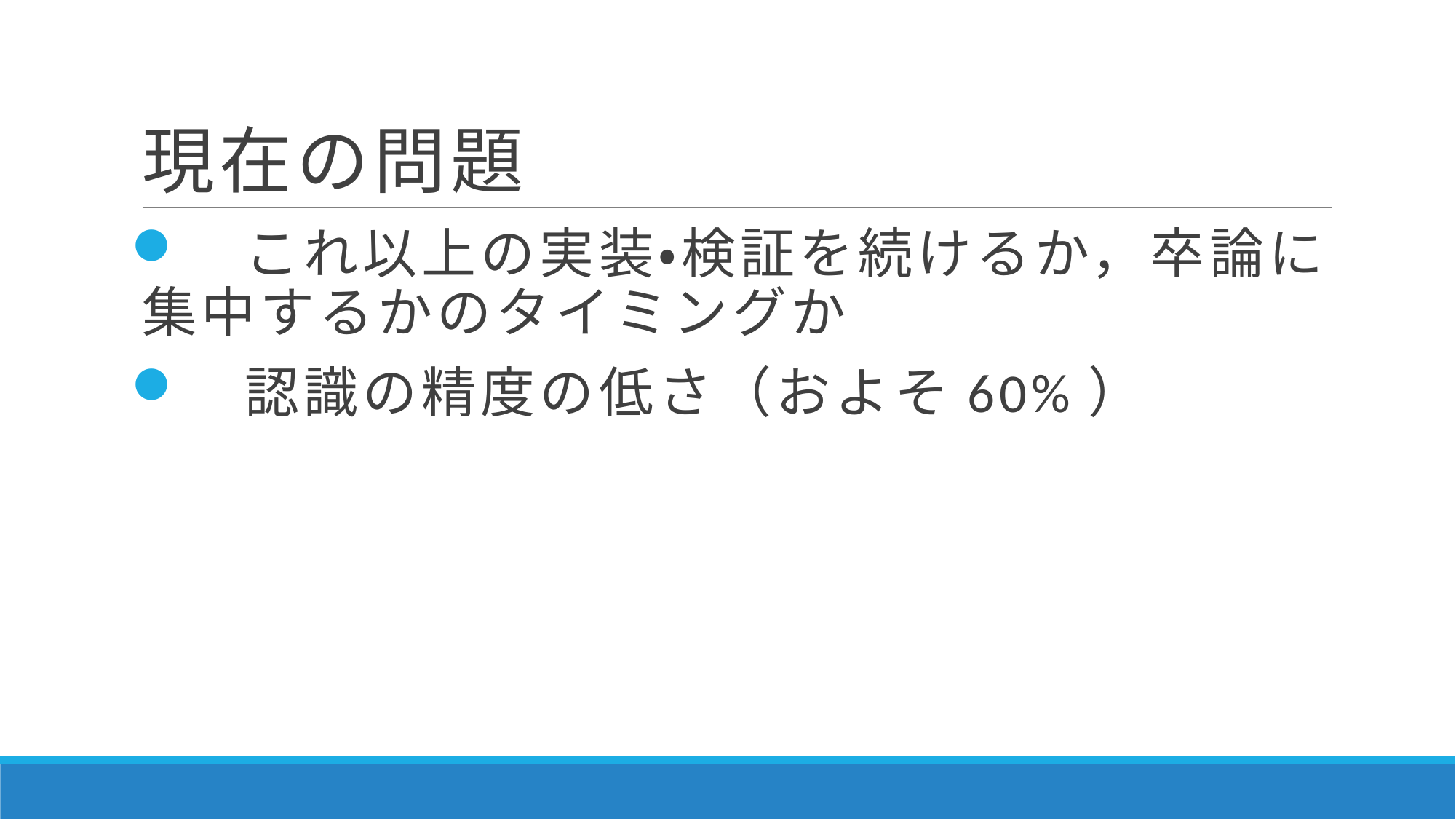

# 現在の問題
　これ以上の実装・検証を続けるか，卒論に集中するかのタイミングか
　認識の精度の低さ（およそ60%）